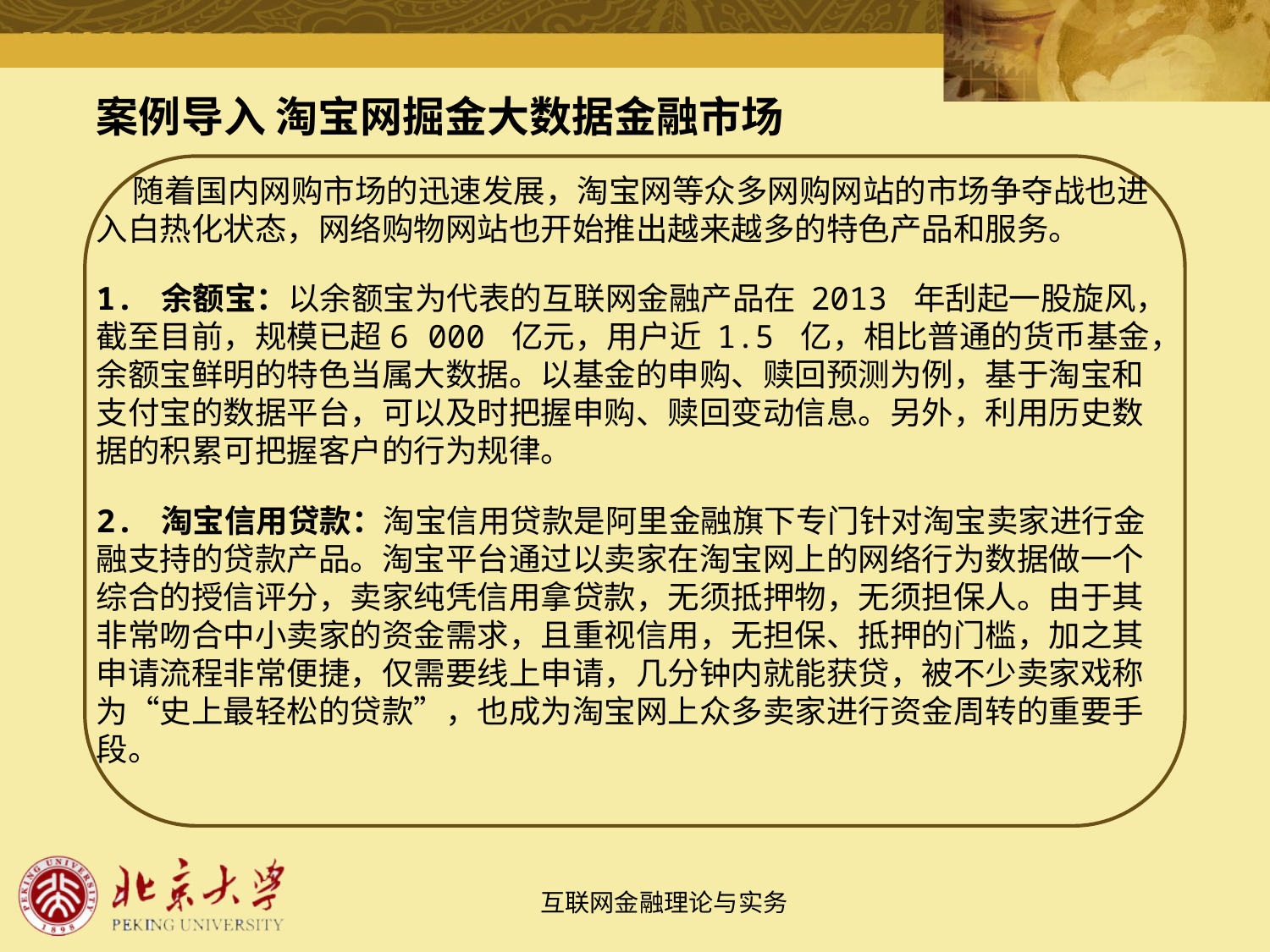

案例导入 淘宝网掘金大数据金融市场

    随着国内网购市场的迅速发展，淘宝网等众多网购网站的市场争夺战也进入白热化状态，网络购物网站也开始推出越来越多的特色产品和服务。
1. 余额宝：以余额宝为代表的互联网金融产品在 2013 年刮起一股旋风，截至目前，规模已超6 000 亿元，用户近 1.5 亿，相比普通的货币基金，余额宝鲜明的特色当属大数据。以基金的申购、赎回预测为例，基于淘宝和支付宝的数据平台，可以及时把握申购、赎回变动信息。另外，利用历史数据的积累可把握客户的行为规律。
2. 淘宝信用贷款：淘宝信用贷款是阿里金融旗下专门针对淘宝卖家进行金融支持的贷款产品。淘宝平台通过以卖家在淘宝网上的网络行为数据做一个综合的授信评分，卖家纯凭信用拿贷款，无须抵押物，无须担保人。由于其非常吻合中小卖家的资金需求，且重视信用，无担保、抵押的门槛，加之其申请流程非常便捷，仅需要线上申请，几分钟内就能获贷，被不少卖家戏称为“史上最轻松的贷款”，也成为淘宝网上众多卖家进行资金周转的重要手段。